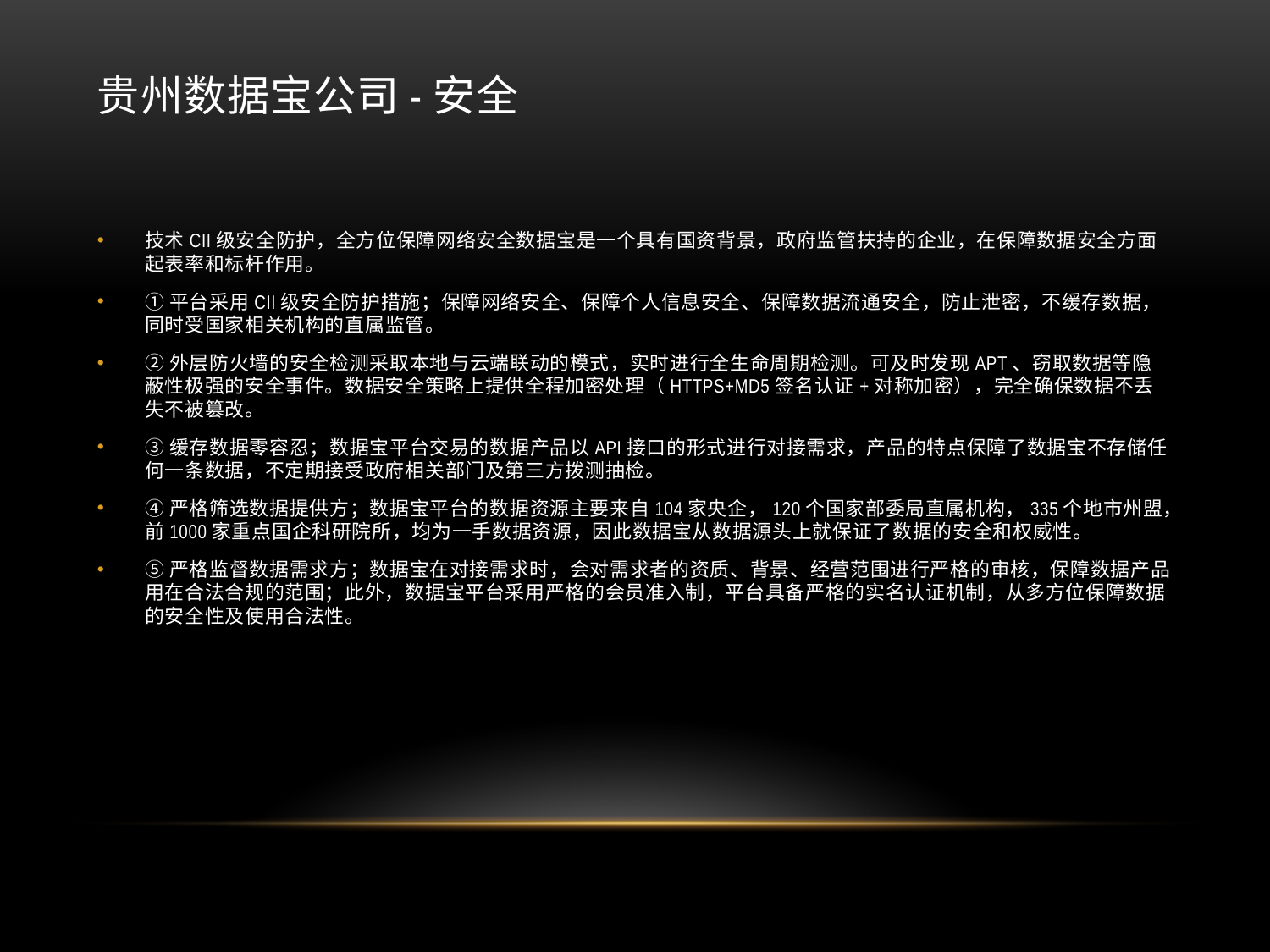

# 贵州数据宝公司-安全
技术CII级安全防护，全方位保障网络安全数据宝是一个具有国资背景，政府监管扶持的企业，在保障数据安全方面起表率和标杆作用。
①平台采用CII级安全防护措施；保障网络安全、保障个人信息安全、保障数据流通安全，防止泄密，不缓存数据，同时受国家相关机构的直属监管。
②外层防火墙的安全检测采取本地与云端联动的模式，实时进行全生命周期检测。可及时发现APT、窃取数据等隐蔽性极强的安全事件。数据安全策略上提供全程加密处理（HTTPS+MD5签名认证+对称加密），完全确保数据不丢失不被篡改。
③缓存数据零容忍；数据宝平台交易的数据产品以API接口的形式进行对接需求，产品的特点保障了数据宝不存储任何一条数据，不定期接受政府相关部门及第三方拨测抽检。
④严格筛选数据提供方；数据宝平台的数据资源主要来自104家央企，120个国家部委局直属机构，335个地市州盟，前1000家重点国企科研院所，均为一手数据资源，因此数据宝从数据源头上就保证了数据的安全和权威性。
⑤严格监督数据需求方；数据宝在对接需求时，会对需求者的资质、背景、经营范围进行严格的审核，保障数据产品用在合法合规的范围；此外，数据宝平台采用严格的会员准入制，平台具备严格的实名认证机制，从多方位保障数据的安全性及使用合法性。